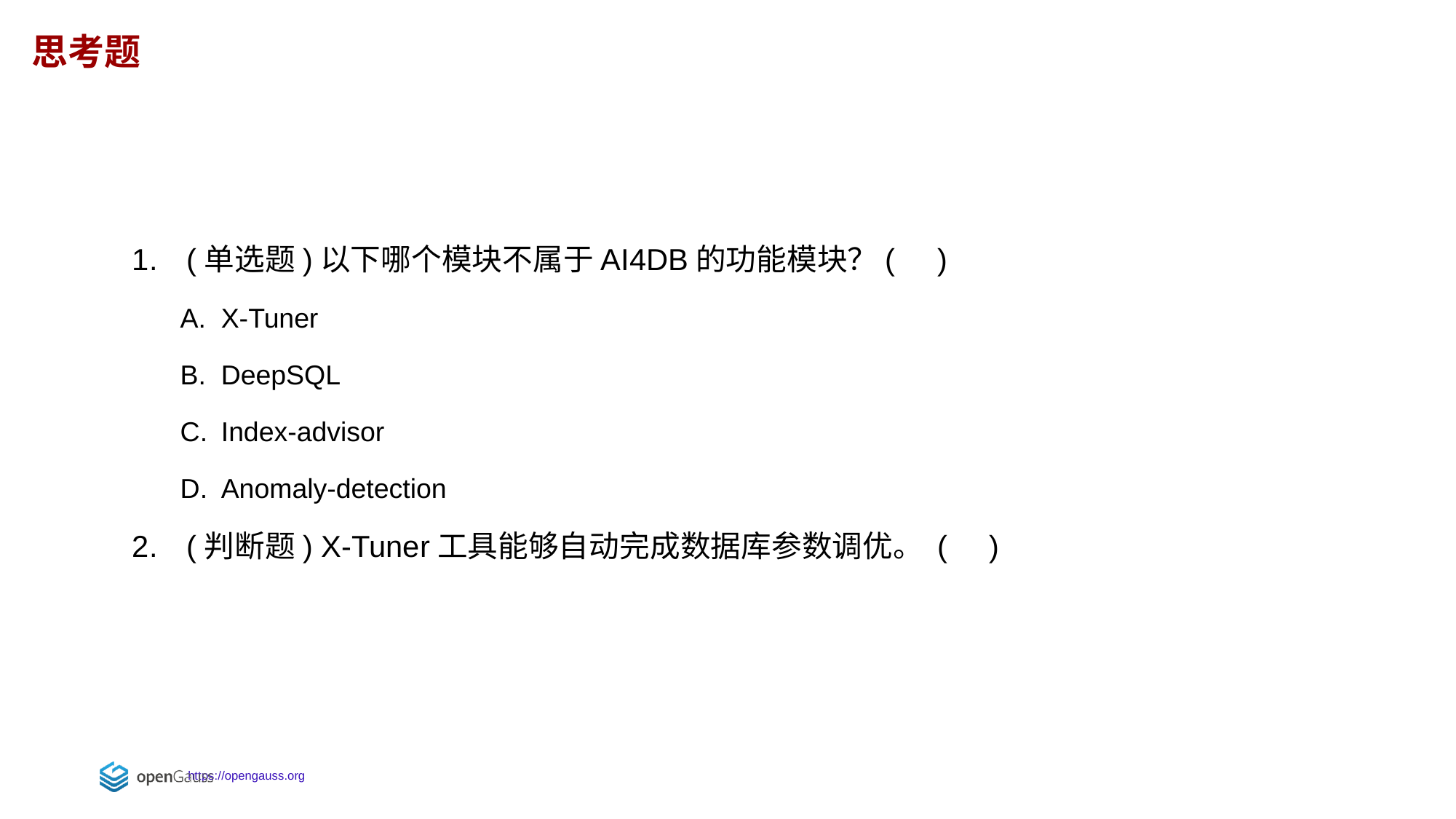

思考题
(单选题)以下哪个模块不属于AI4DB的功能模块？(     )
X-Tuner
DeepSQL
Index-advisor
Anomaly-detection
(判断题) X-Tuner工具能够自动完成数据库参数调优。 (     )